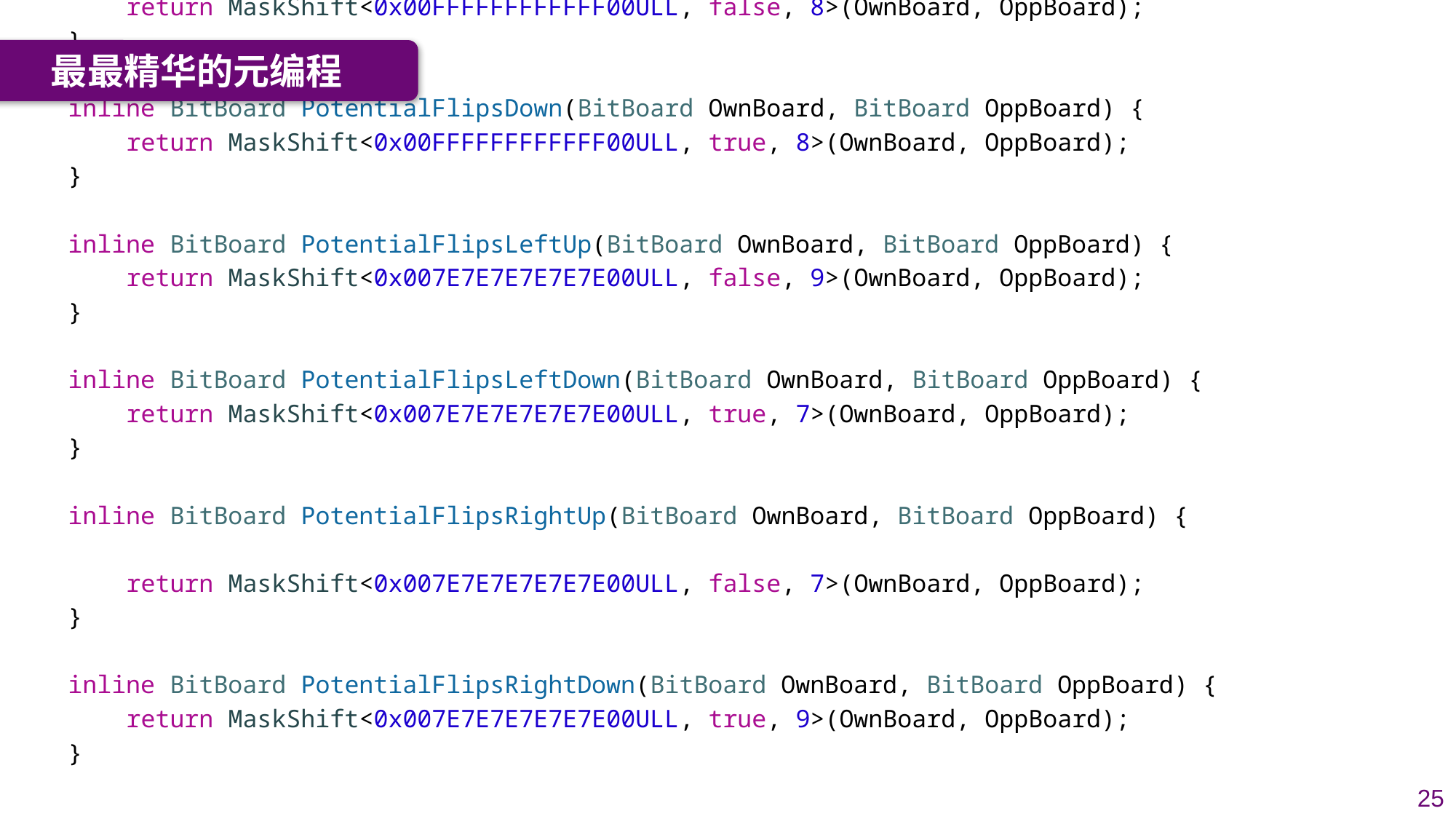

inline BitBoard PotentialFlipsLeft(BitBoard OwnBoard, BitBoard OppBoard) {
    return MaskShift<0x7E7E7E7E7E7E7E7EULL, false, 1>(OwnBoard, OppBoard);
}

inline BitBoard PotentialFlipsRight(BitBoard OwnBoard, BitBoard OppBoard) {
    return MaskShift<0x7E7E7E7E7E7E7E7EULL, true, 1>(OwnBoard, OppBoard);
}
inline BitBoard PotentialFlipsUp(BitBoard OwnBoard, BitBoard OppBoard) {
    return MaskShift<0x00FFFFFFFFFFFF00ULL, false, 8>(OwnBoard, OppBoard);
}

inline BitBoard PotentialFlipsDown(BitBoard OwnBoard, BitBoard OppBoard) {
    return MaskShift<0x00FFFFFFFFFFFF00ULL, true, 8>(OwnBoard, OppBoard);
}

inline BitBoard PotentialFlipsLeftUp(BitBoard OwnBoard, BitBoard OppBoard) {
    return MaskShift<0x007E7E7E7E7E7E00ULL, false, 9>(OwnBoard, OppBoard);
}

inline BitBoard PotentialFlipsLeftDown(BitBoard OwnBoard, BitBoard OppBoard) {
    return MaskShift<0x007E7E7E7E7E7E00ULL, true, 7>(OwnBoard, OppBoard);
}

inline BitBoard PotentialFlipsRightUp(BitBoard OwnBoard, BitBoard OppBoard) {

    return MaskShift<0x007E7E7E7E7E7E00ULL, false, 7>(OwnBoard, OppBoard);
}

inline BitBoard PotentialFlipsRightDown(BitBoard OwnBoard, BitBoard OppBoard) {
    return MaskShift<0x007E7E7E7E7E7E00ULL, true, 9>(OwnBoard, OppBoard);
}

最最精华的元编程
25